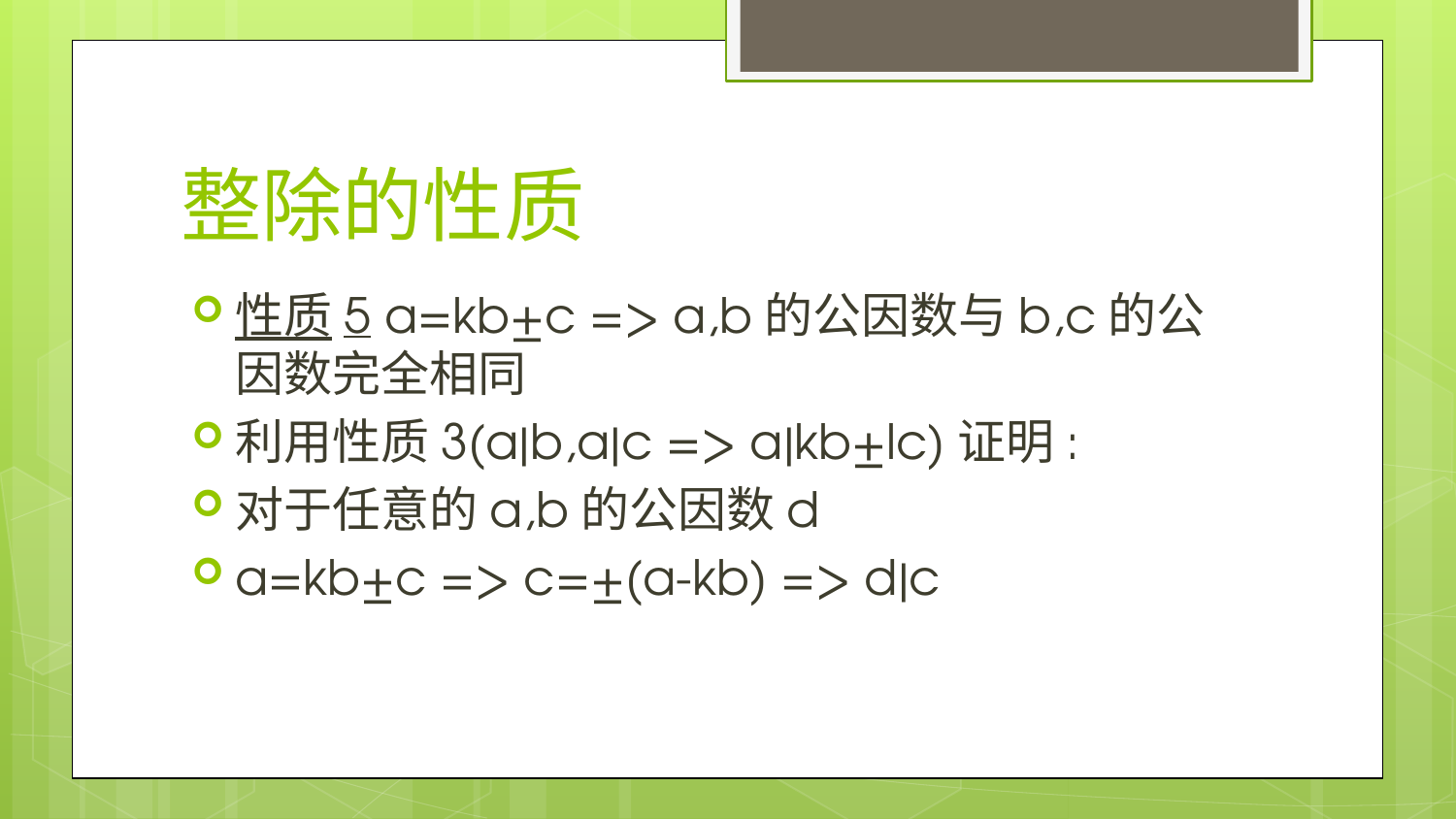

# 整除的性质
性质5 a=kb±c => a,b的公因数与b,c的公因数完全相同
利用性质3(a|b,a|c => a|kb±lc)证明:
对于任意的a,b的公因数d
a=kb±c => c=±(a-kb) => d|c